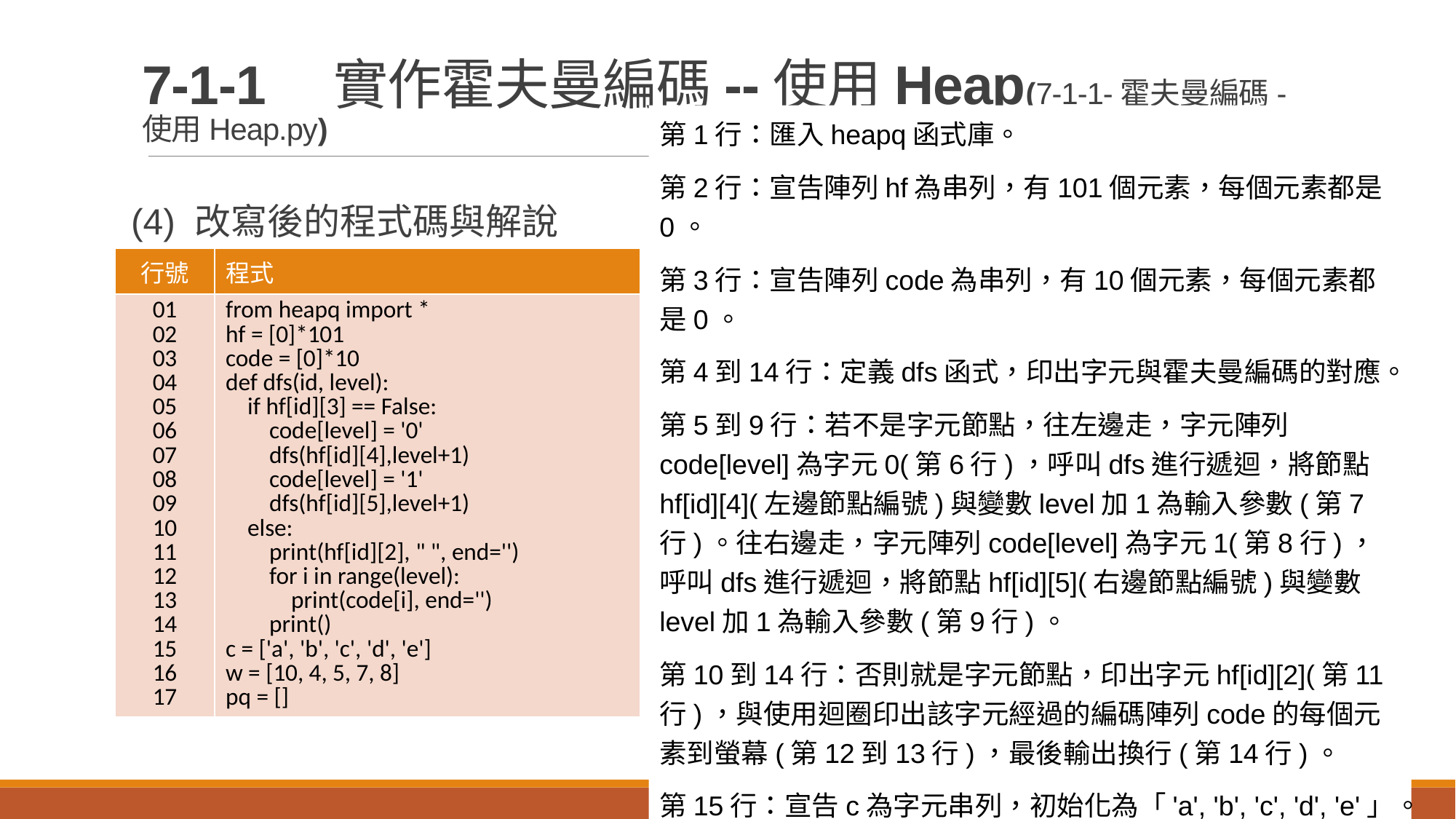

# 7-1-1　實作霍夫曼編碼--使用Heap(7-1-1-霍夫曼編碼-使用Heap.py)
第1行：匯入heapq函式庫。
第2行：宣告陣列hf為串列，有101個元素，每個元素都是0。
第3行：宣告陣列code為串列，有10個元素，每個元素都是0。
第4到14行：定義dfs函式，印出字元與霍夫曼編碼的對應。
第5到9行：若不是字元節點，往左邊走，字元陣列code[level]為字元0(第6行)，呼叫dfs進行遞迴，將節點hf[id][4](左邊節點編號)與變數level加1為輸入參數(第7行)。往右邊走，字元陣列code[level]為字元1(第8行)，呼叫dfs進行遞迴，將節點hf[id][5](右邊節點編號)與變數level加1為輸入參數(第9行)。
第10到14行：否則就是字元節點，印出字元hf[id][2](第11行)，與使用迴圈印出該字元經過的編碼陣列code的每個元素到螢幕(第12到13行)，最後輸出換行(第14行)。
第15行：宣告c為字元串列，初始化為「'a', 'b', 'c', 'd', 'e'」。
第16行：宣告w為頻率串列，初始化為「10, 4, 5, 7, 8」。
第17行：宣告pq為空串列。
(4) 改寫後的程式碼與解說
| 行號 | 程式 |
| --- | --- |
| 01 02 03 04 05 06 07 08 09 10 11 12 13 14 15 16 17 | from heapq import \* hf = [0]\*101 code = [0]\*10 def dfs(id, level): if hf[id][3] == False: code[level] = '0' dfs(hf[id][4],level+1) code[level] = '1' dfs(hf[id][5],level+1) else: print(hf[id][2], " ", end='') for i in range(level): print(code[i], end='') print() c = ['a', 'b', 'c', 'd', 'e'] w = [10, 4, 5, 7, 8] pq = [] |